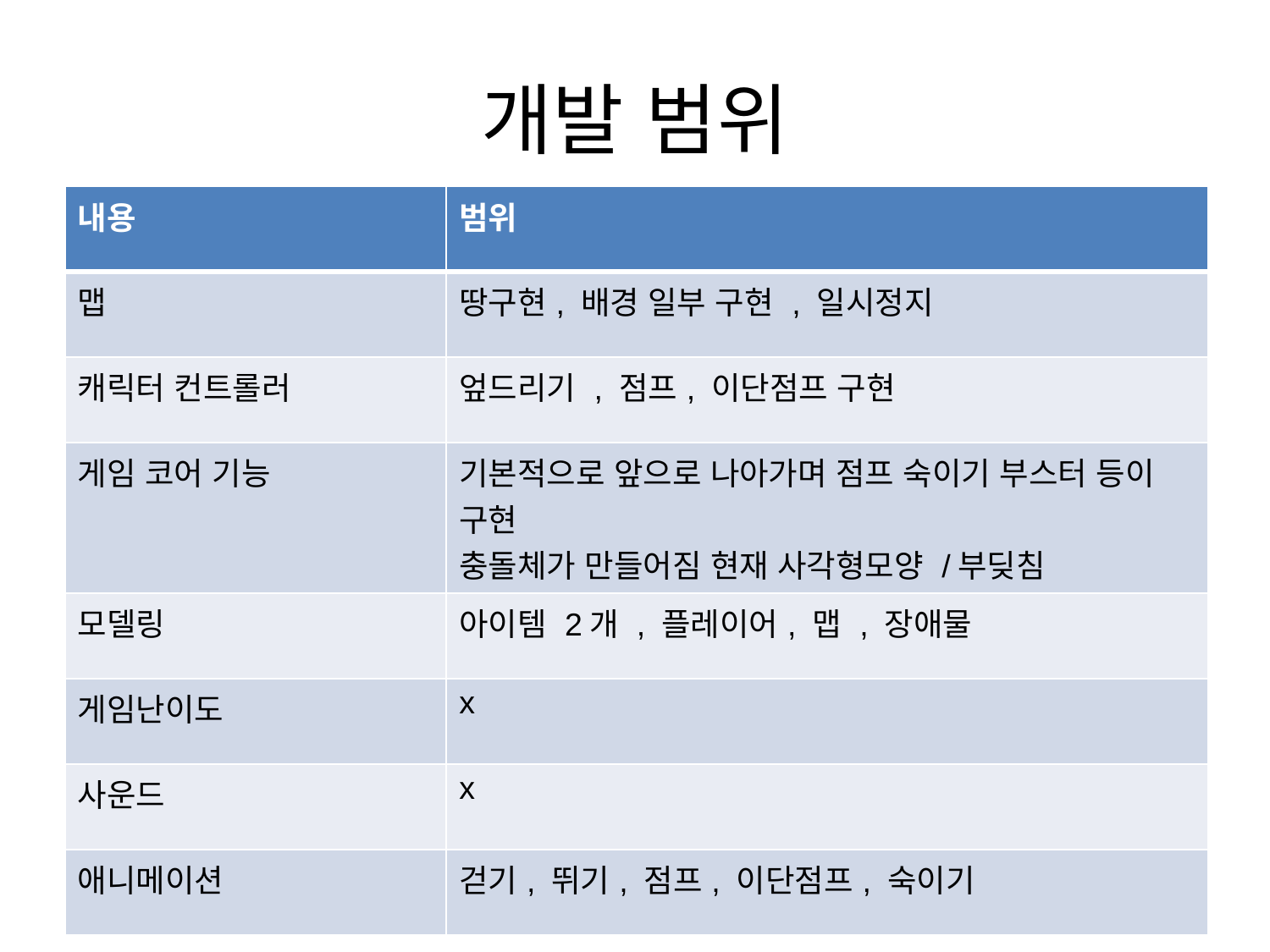

# 개발 범위
| 내용 | 범위 |
| --- | --- |
| 맵 | 땅구현, 배경 일부 구현 , 일시정지 |
| 캐릭터 컨트롤러 | 엎드리기 , 점프, 이단점프 구현 |
| 게임 코어 기능 | 기본적으로 앞으로 나아가며 점프 숙이기 부스터 등이 구현 충돌체가 만들어짐 현재 사각형모양 /부딪침 |
| 모델링 | 아이템 2개 , 플레이어, 맵 , 장애물 |
| 게임난이도 | x |
| 사운드 | x |
| 애니메이션 | 걷기, 뛰기, 점프, 이단점프, 숙이기 |